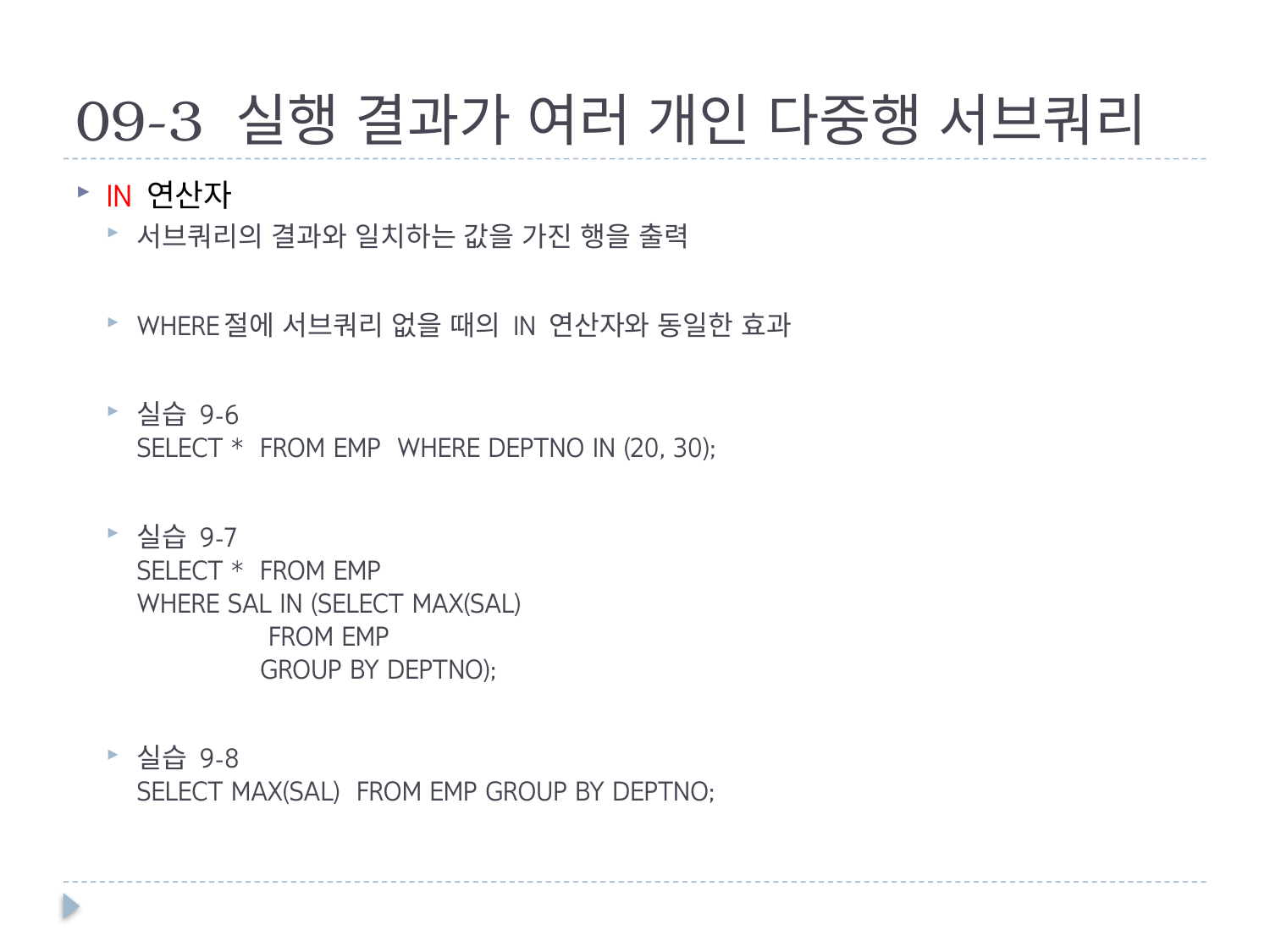

# 09-3 실행 결과가 여러 개인 다중행 서브쿼리
IN 연산자
서브쿼리의 결과와 일치하는 값을 가진 행을 출력

WHERE절에 서브쿼리 없을 때의 IN 연산자와 동일한 효과

실습 9-6
SELECT *  FROM EMP  WHERE DEPTNO IN (20, 30);

실습 9-7
SELECT *  FROM EMP
WHERE SAL IN (SELECT MAX(SAL)
                FROM EMP
               GROUP BY DEPTNO);

실습 9-8
SELECT MAX(SAL)  FROM EMP GROUP BY DEPTNO;